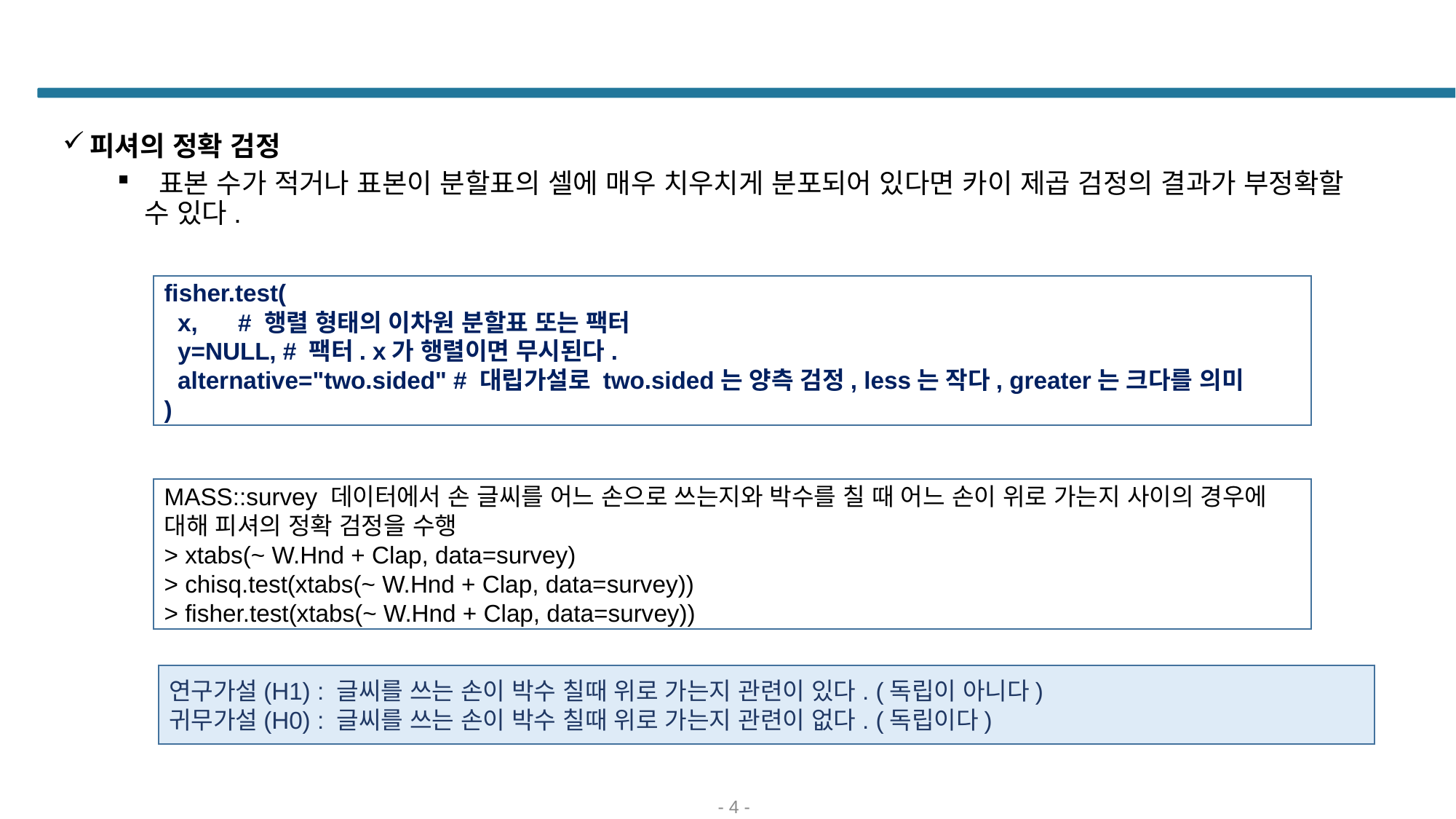

#
피셔의 정확 검정
 표본 수가 적거나 표본이 분할표의 셀에 매우 치우치게 분포되어 있다면 카이 제곱 검정의 결과가 부정확할 수 있다.
fisher.test(
  x,      # 행렬 형태의 이차원 분할표 또는 팩터
  y=NULL, # 팩터. x가 행렬이면 무시된다.
  alternative="two.sided" # 대립가설로 two.sided는 양측 검정, less는 작다, greater는 크다를 의미
)
MASS::survey 데이터에서 손 글씨를 어느 손으로 쓰는지와 박수를 칠 때 어느 손이 위로 가는지 사이의 경우에 대해 피셔의 정확 검정을 수행
> xtabs(~ W.Hnd + Clap, data=survey)
> chisq.test(xtabs(~ W.Hnd + Clap, data=survey))
> fisher.test(xtabs(~ W.Hnd + Clap, data=survey))
연구가설(H1) : 글씨를 쓰는 손이 박수 칠때 위로 가는지 관련이 있다. (독립이 아니다)
귀무가설(H0) : 글씨를 쓰는 손이 박수 칠때 위로 가는지 관련이 없다. (독립이다)
- 4 -